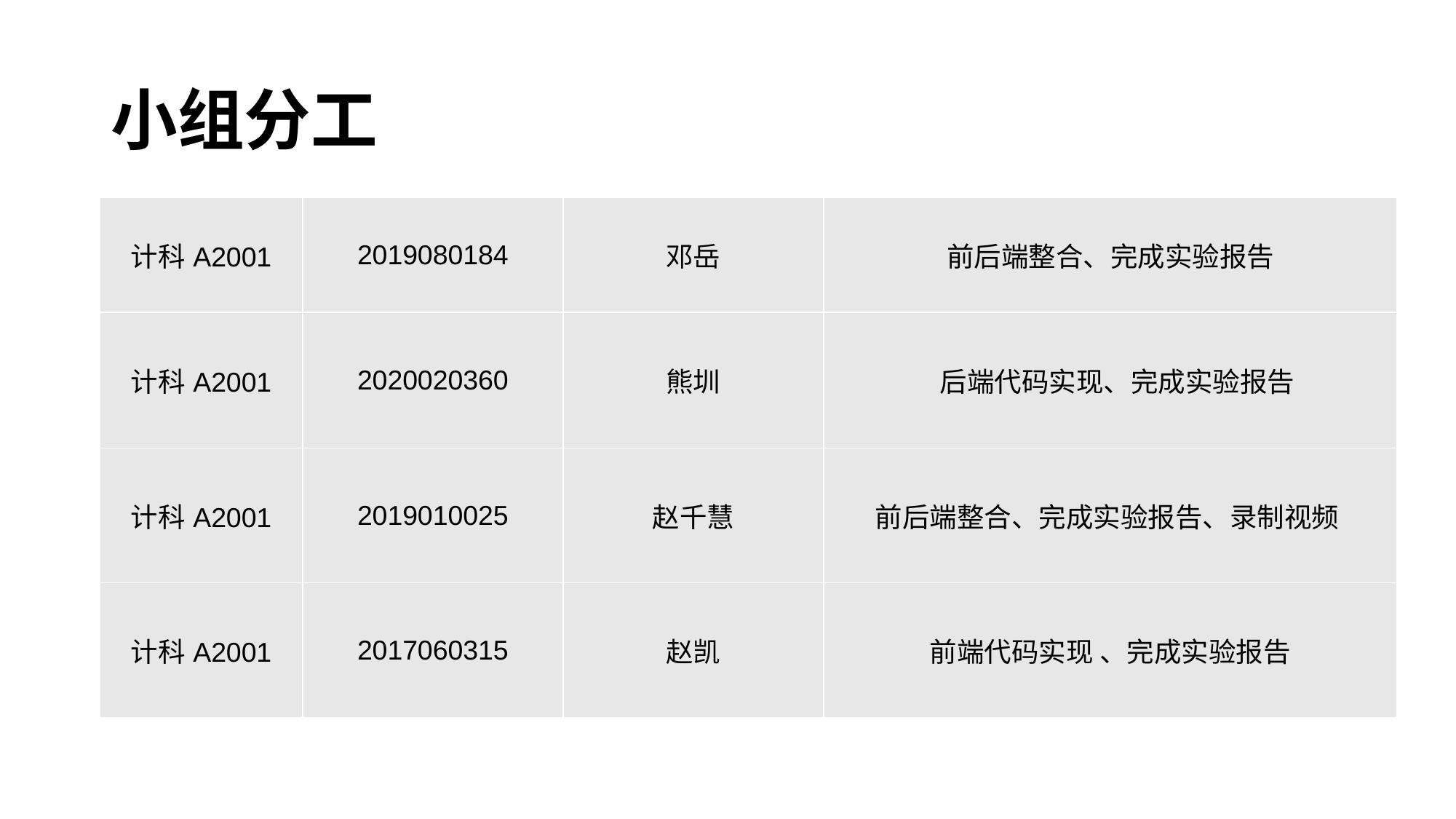

# 小组分工
| 计科A2001 | 2019080184 | 邓岳 | 前后端整合、完成实验报告 |
| --- | --- | --- | --- |
| 计科A2001 | 2020020360 | 熊圳 | 后端代码实现、完成实验报告 |
| 计科A2001 | 2019010025 | 赵千慧 | 前后端整合、完成实验报告、录制视频 |
| 计科A2001 | 2017060315 | 赵凯 | 前端代码实现 、完成实验报告 |
| 计科A2001 | 2019080184 | 邓岳 |  | A+ |
| --- | --- | --- | --- | --- |
| 计科A2001 | 2020020360 | 熊圳 |  | A+ |
| 计科A2001 | 2019010025 | 赵千慧 |  | A+ |
| 计科A2001 | 2017060315 | 赵凯 |  | A+ |